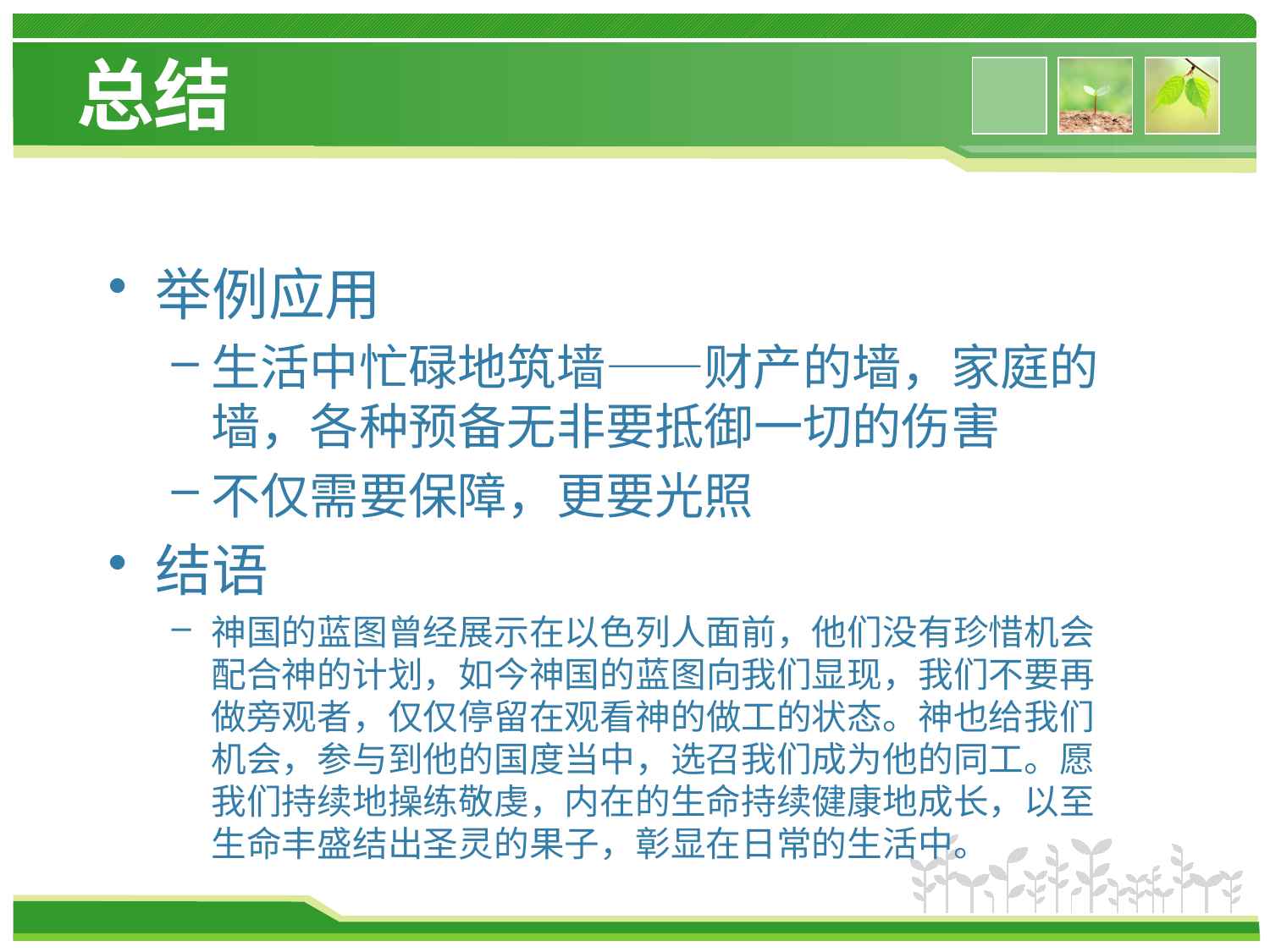

# 总结
举例应用
生活中忙碌地筑墙——财产的墙，家庭的墙，各种预备无非要抵御一切的伤害
不仅需要保障，更要光照
结语
神国的蓝图曾经展示在以色列人面前，他们没有珍惜机会配合神的计划，如今神国的蓝图向我们显现，我们不要再做旁观者，仅仅停留在观看神的做工的状态。神也给我们机会，参与到他的国度当中，选召我们成为他的同工。愿我们持续地操练敬虔，内在的生命持续健康地成长，以至生命丰盛结出圣灵的果子，彰显在日常的生活中。